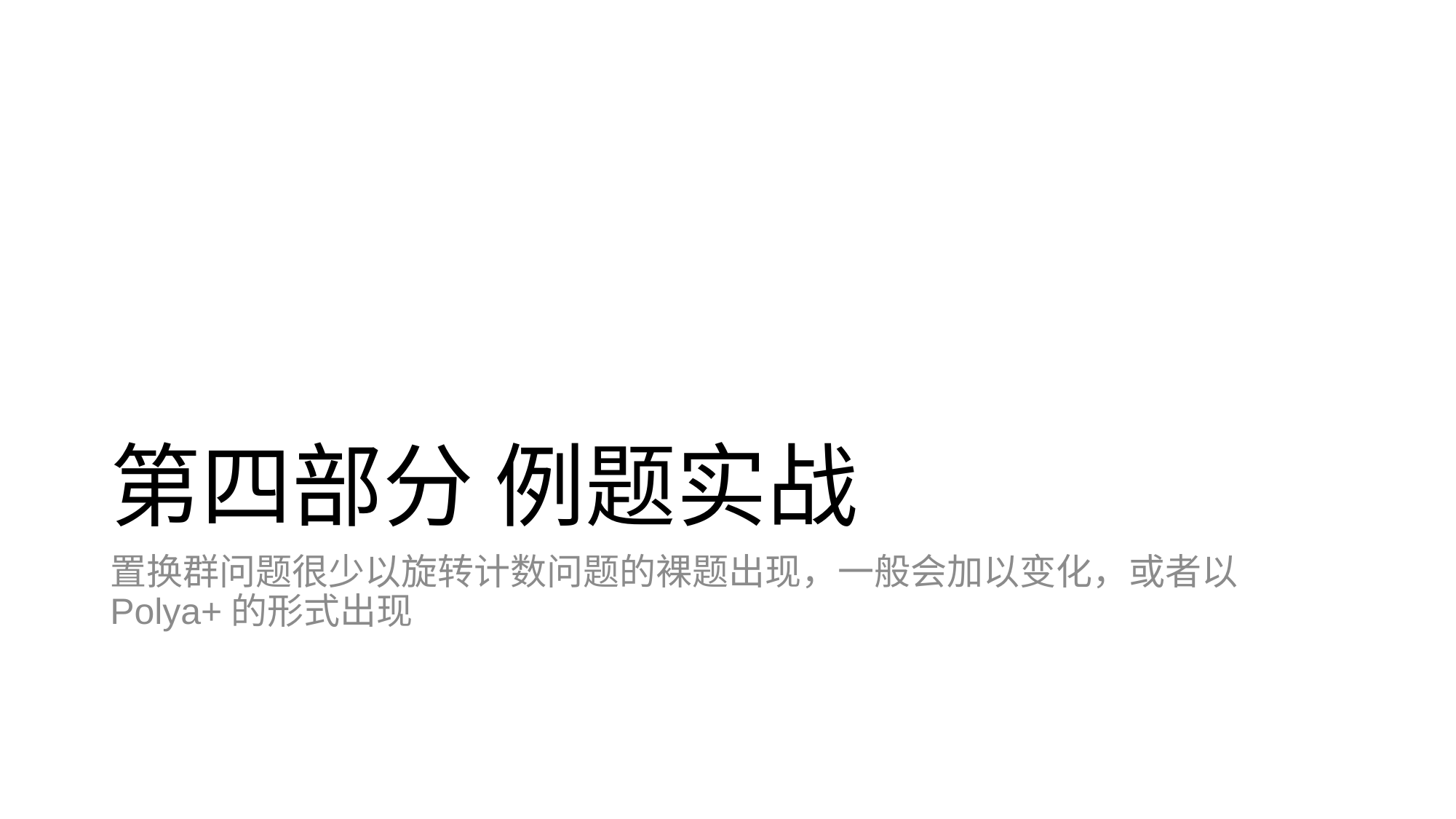

# 第四部分 例题实战
置换群问题很少以旋转计数问题的裸题出现，一般会加以变化，或者以Polya+的形式出现